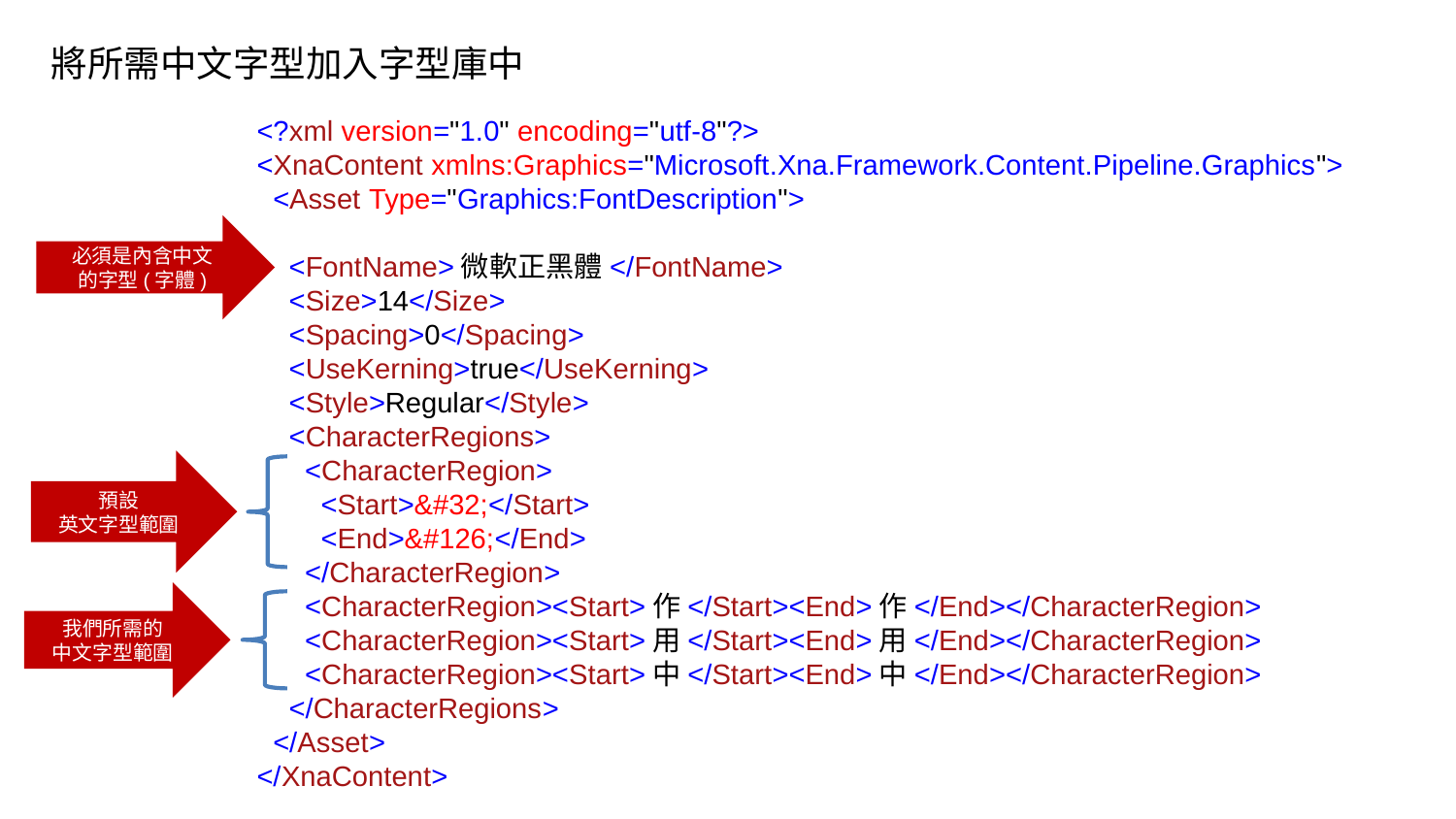

將所需中文字型加入字型庫中
<?xml version="1.0" encoding="utf-8"?>
<XnaContent xmlns:Graphics="Microsoft.Xna.Framework.Content.Pipeline.Graphics">
  <Asset Type="Graphics:FontDescription">

    <FontName>微軟正黑體</FontName>
    <Size>14</Size>
    <Spacing>0</Spacing>
    <UseKerning>true</UseKerning>
    <Style>Regular</Style>
    <CharacterRegions>
      <CharacterRegion>
        <Start>&#32;</Start>
        <End>&#126;</End>
      </CharacterRegion>
      <CharacterRegion><Start>作</Start><End>作</End></CharacterRegion>
      <CharacterRegion><Start>用</Start><End>用</End></CharacterRegion>
      <CharacterRegion><Start>中</Start><End>中</End></CharacterRegion>
    </CharacterRegions>
  </Asset>
</XnaContent>
必須是內含中文
的字型(字體)
預設
英文字型範圍

我們所需的
中文字型範圍